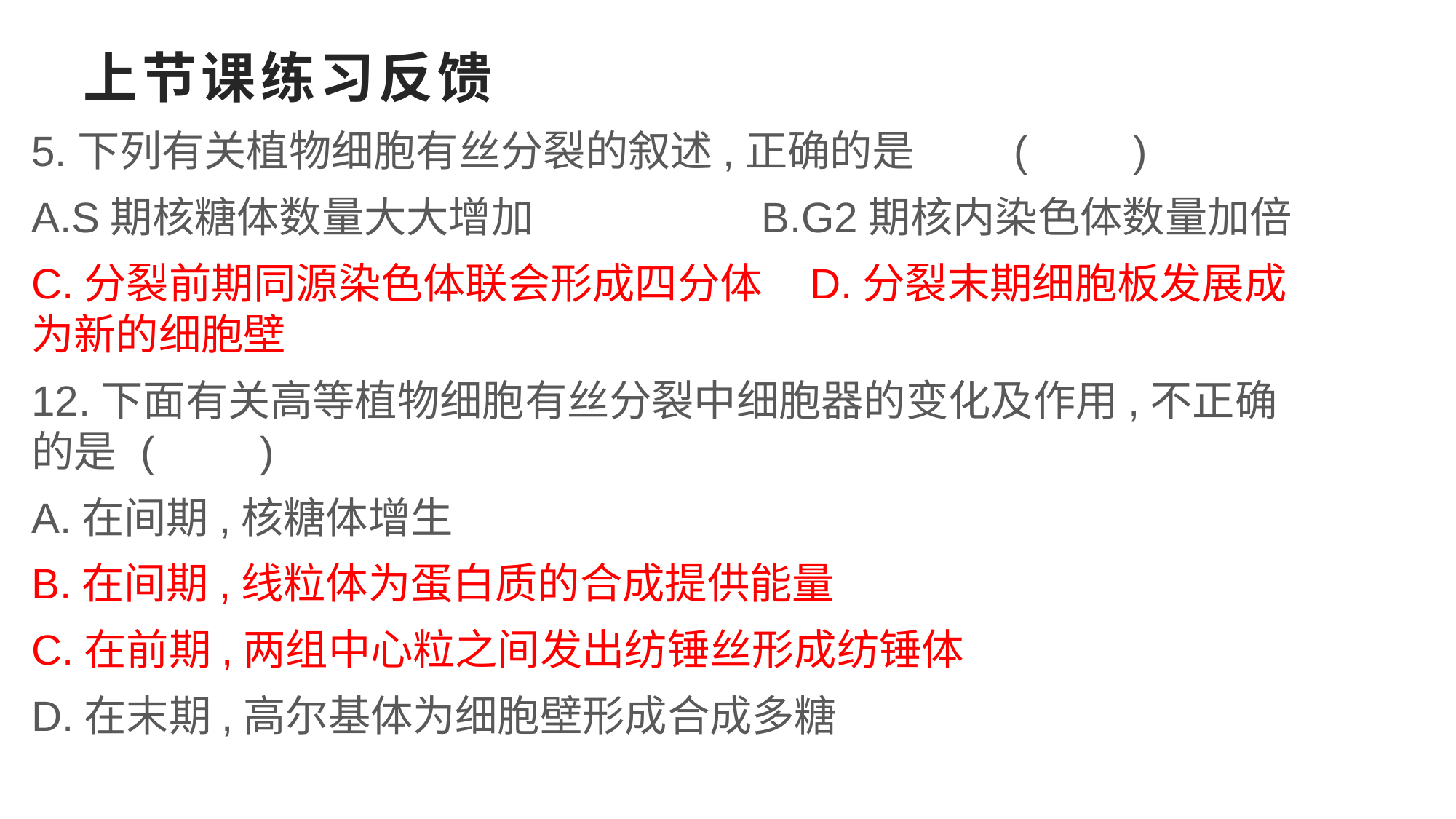

# 上节课练习反馈
5.下列有关植物细胞有丝分裂的叙述,正确的是	(　　)
A.S期核糖体数量大大增加                       B.G2期核内染色体数量加倍
C.分裂前期同源染色体联会形成四分体    D.分裂末期细胞板发展成为新的细胞壁
12.下面有关高等植物细胞有丝分裂中细胞器的变化及作用,不正确的是	(　　)
A.在间期,核糖体增生
B.在间期,线粒体为蛋白质的合成提供能量
C.在前期,两组中心粒之间发出纺锤丝形成纺锤体
D.在末期,高尔基体为细胞壁形成合成多糖